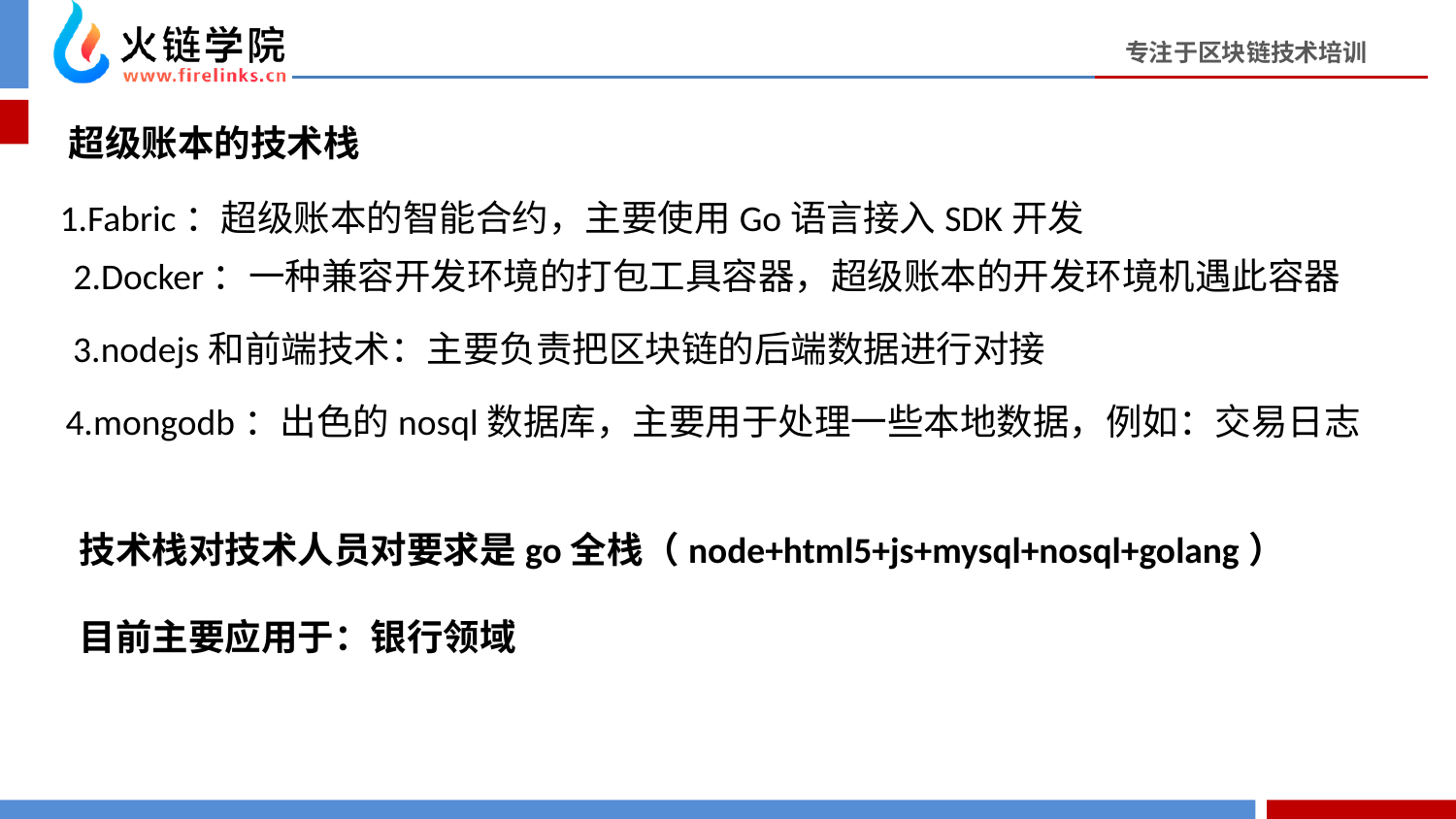

超级账本的技术栈
1.Fabric：超级账本的智能合约，主要使用Go语言接入SDK开发
2.Docker：一种兼容开发环境的打包工具容器，超级账本的开发环境机遇此容器
3.nodejs和前端技术：主要负责把区块链的后端数据进行对接
4.mongodb：出色的nosql数据库，主要用于处理一些本地数据，例如：交易日志
技术栈对技术人员对要求是go全栈（node+html5+js+mysql+nosql+golang）

目前主要应用于：银行领域
47